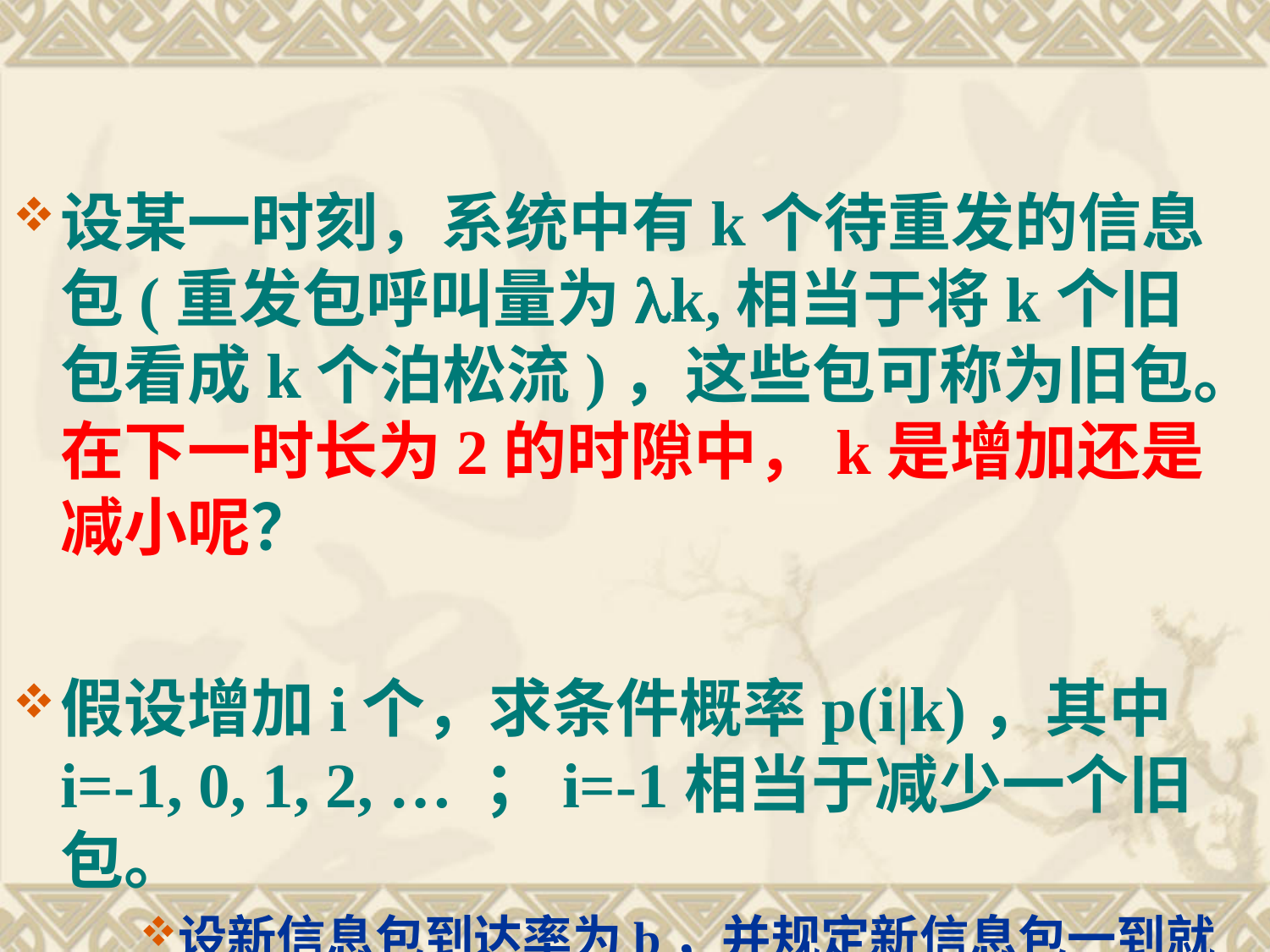

#
设某一时刻，系统中有k个待重发的信息包(重发包呼叫量为λk,相当于将k个旧包看成k个泊松流)，这些包可称为旧包。在下一时长为2的时隙中，k是增加还是减小呢？

假设增加i个，求条件概率p(i|k)，其中i=-1, 0, 1, 2, … ；i=-1相当于减少一个旧包。
设新信息包到达率为b，并规定新信息包一到就发。